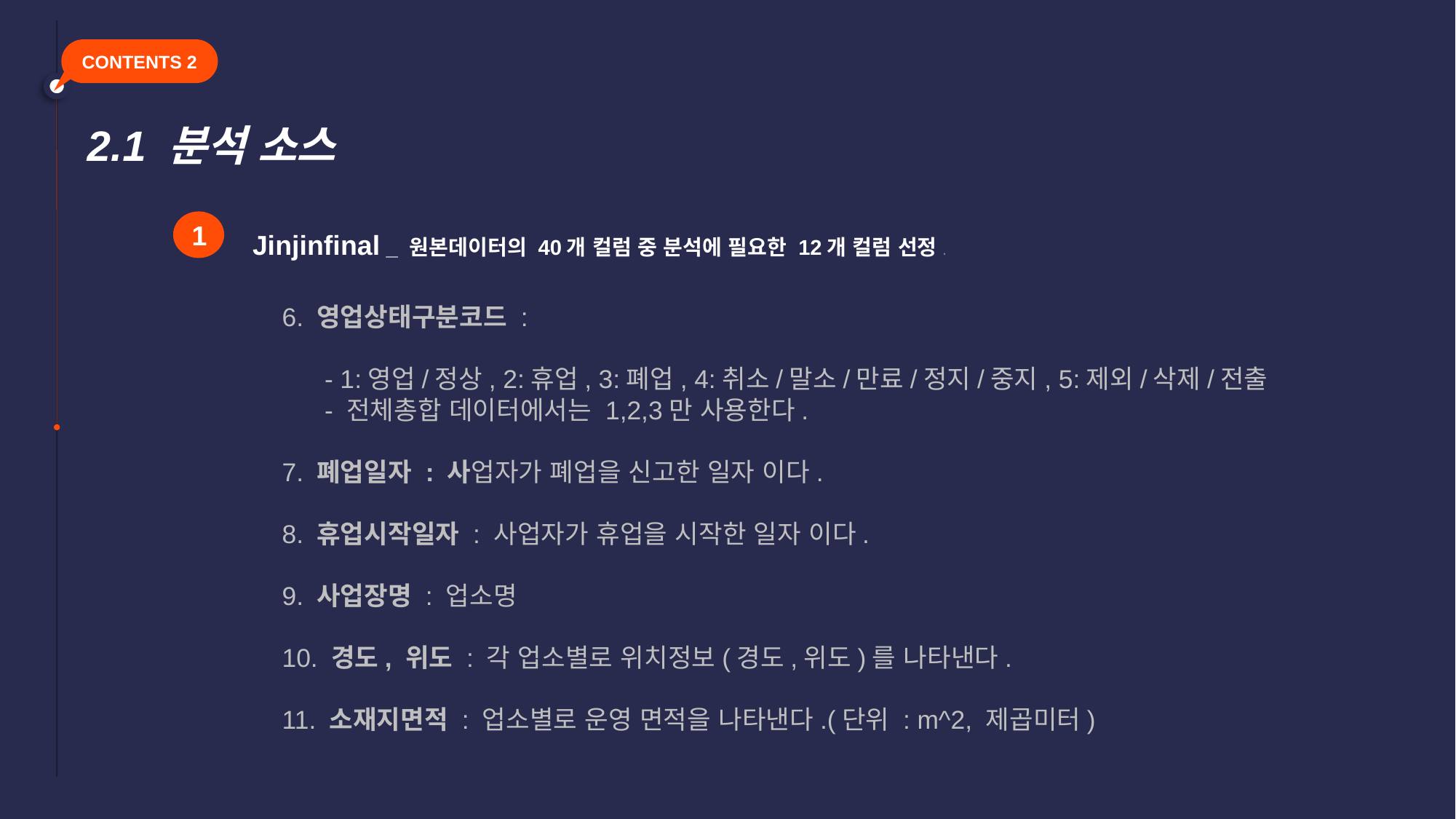

CONTENTS 2

2.1 분석 소스
Jinjinfinal _ 원본데이터의 40개 컬럼 중 분석에 필요한 12개 컬럼 선정.
1
6. 영업상태구분코드 :

      - 1:영업/정상, 2:휴업, 3:폐업, 4:취소/말소/만료/정지/중지, 5:제외/삭제/전출
      - 전체총합 데이터에서는 1,2,3만 사용한다.

7. 폐업일자 : 사업자가 폐업을 신고한 일자 이다.

8. 휴업시작일자 : 사업자가 휴업을 시작한 일자 이다.

9. 사업장명 : 업소명

10. 경도, 위도 : 각 업소별로 위치정보(경도,위도)를 나타낸다.

11. 소재지면적 : 업소별로 운영 면적을 나타낸다.(단위 : m^2, 제곱미터)